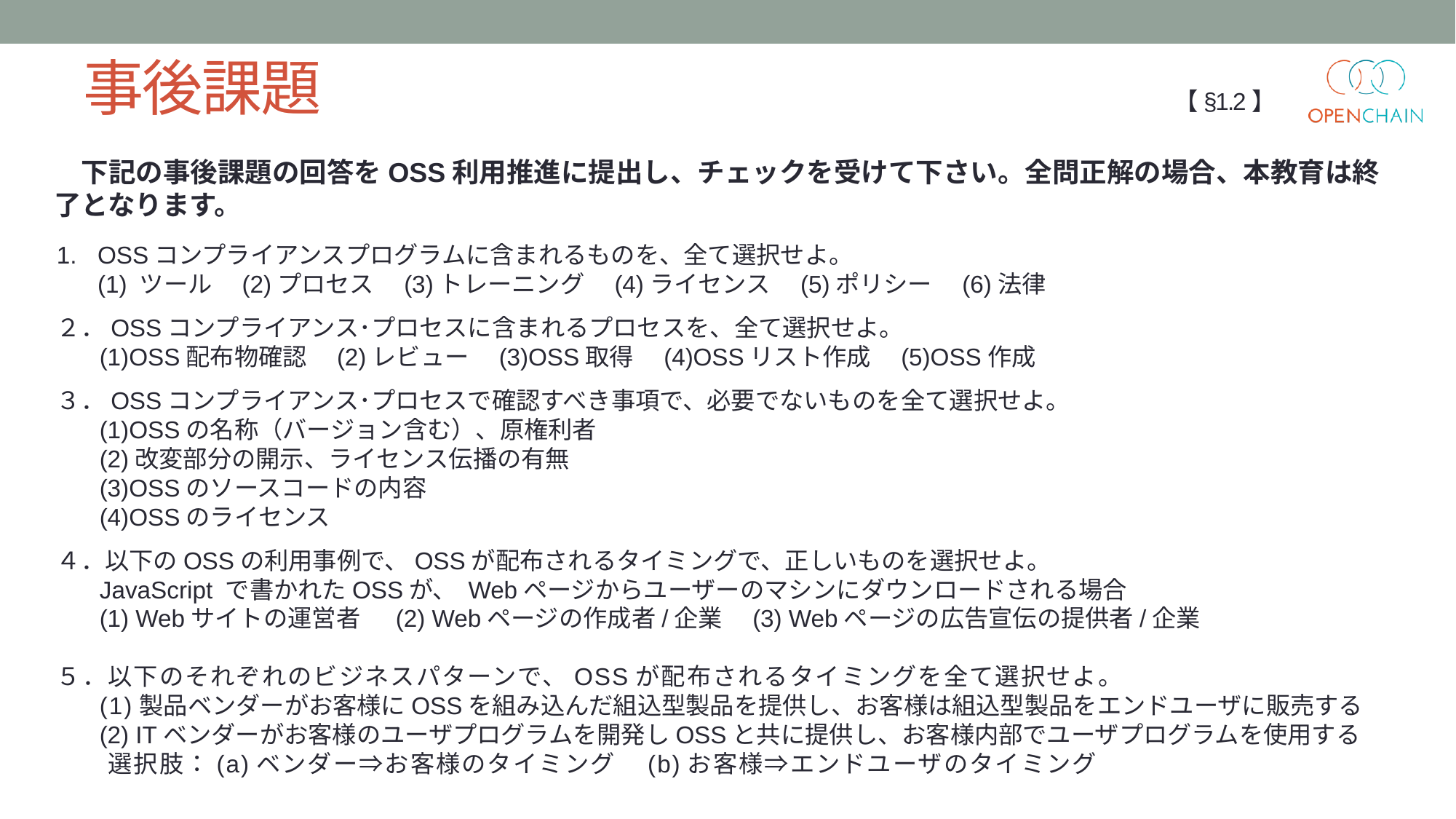

# 事後課題           　　　　　　　　　　　　　　　　　　　　　　　　　　　　　　　【§1.2】
　下記の事後課題の回答をOSS利用推進に提出し、チェックを受けて下さい。全問正解の場合、本教育は終了となります。
OSSコンプライアンスプログラムに含まれるものを、全て選択せよ。
(1) ツール　(2)プロセス　(3)トレーニング　(4)ライセンス　(5)ポリシー　(6)法律

２．OSSコンプライアンス･プロセスに含まれるプロセスを、全て選択せよ。
(1)OSS配布物確認　(2)レビュー　(3)OSS取得　(4)OSSリスト作成　(5)OSS作成
３．OSSコンプライアンス･プロセスで確認すべき事項で、必要でないものを全て選択せよ。
(1)OSSの名称（バージョン含む）、原権利者
(2)改変部分の開示、ライセンス伝播の有無
(3)OSSのソースコードの内容
(4)OSSのライセンス

４．以下のOSSの利用事例で、OSSが配布されるタイミングで、正しいものを選択せよ。
JavaScript で書かれたOSSが、 Webページからユーザーのマシンにダウンロードされる場合
(1) Webサイトの運営者　 (2) Webページの作成者/企業　(3) Webページの広告宣伝の提供者/企業

５．以下のそれぞれのビジネスパターンで、OSSが配布されるタイミングを全て選択せよ。
(1)製品ベンダーがお客様にOSSを組み込んだ組込型製品を提供し、お客様は組込型製品をエンドユーザに販売する
(2) ITベンダーがお客様のユーザプログラムを開発しOSSと共に提供し、お客様内部でユーザプログラムを使用する
　　選択肢：(a)ベンダー⇒お客様のタイミング　(b)お客様⇒エンドユーザのタイミング